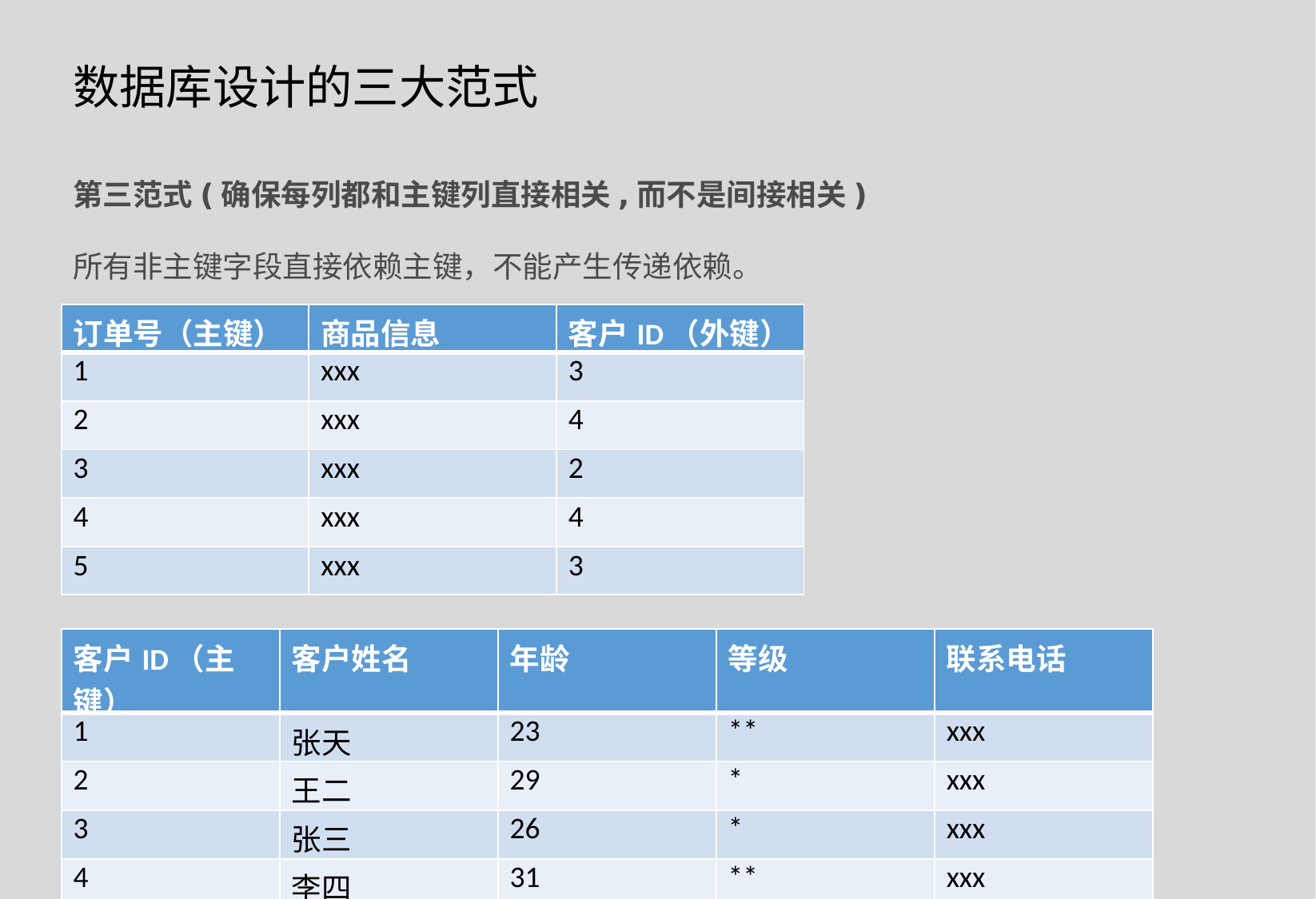

数据库设计的三大范式
第三范式(确保每列都和主键列直接相关,而不是间接相关)

所有非主键字段直接依赖主键，不能产生传递依赖。

| 订单号（主键） | 商品信息 | 客户ID（外键） |
| --- | --- | --- |
| 1 | xxx | 3 |
| 2 | xxx | 4 |
| 3 | xxx | 2 |
| 4 | xxx | 4 |
| 5 | xxx | 3 |
| 客户ID（主键） | 客户姓名 | 年龄 | 等级 | 联系电话 |
| --- | --- | --- | --- | --- |
| 1 | 张天 | 23 | \*\* | xxx |
| 2 | 王二 | 29 | \* | xxx |
| 3 | 张三 | 26 | \* | xxx |
| 4 | 李四 | 31 | \*\* | xxx |